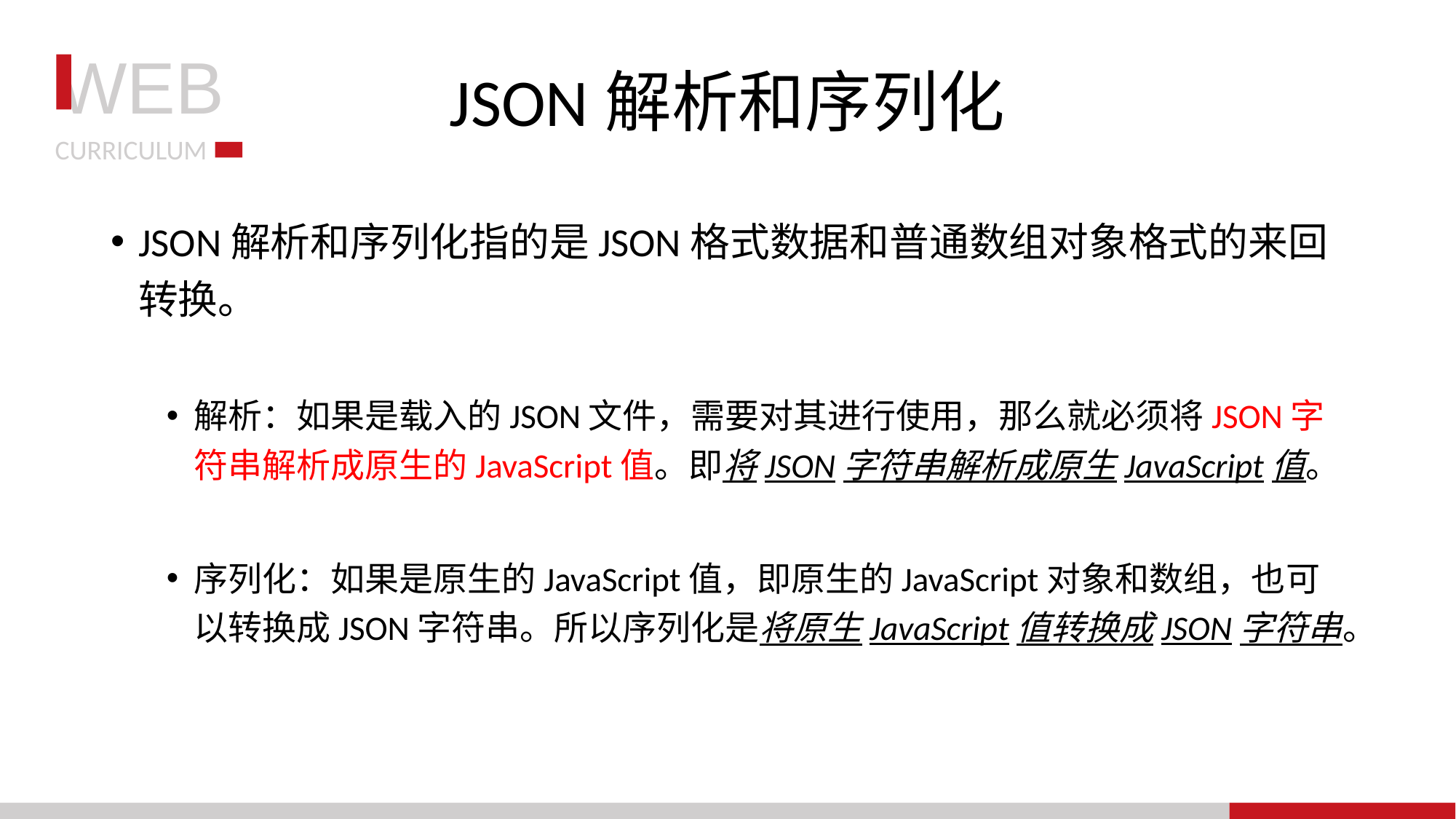

# JSON解析和序列化
JSON解析和序列化指的是JSON格式数据和普通数组对象格式的来回转换。

解析：如果是载入的JSON文件，需要对其进行使用，那么就必须将JSON字符串解析成原生的JavaScript值。即将JSON字符串解析成原生JavaScript值。

序列化：如果是原生的JavaScript值，即原生的JavaScript对象和数组，也可以转换成JSON字符串。所以序列化是将原生JavaScript值转换成JSON字符串。